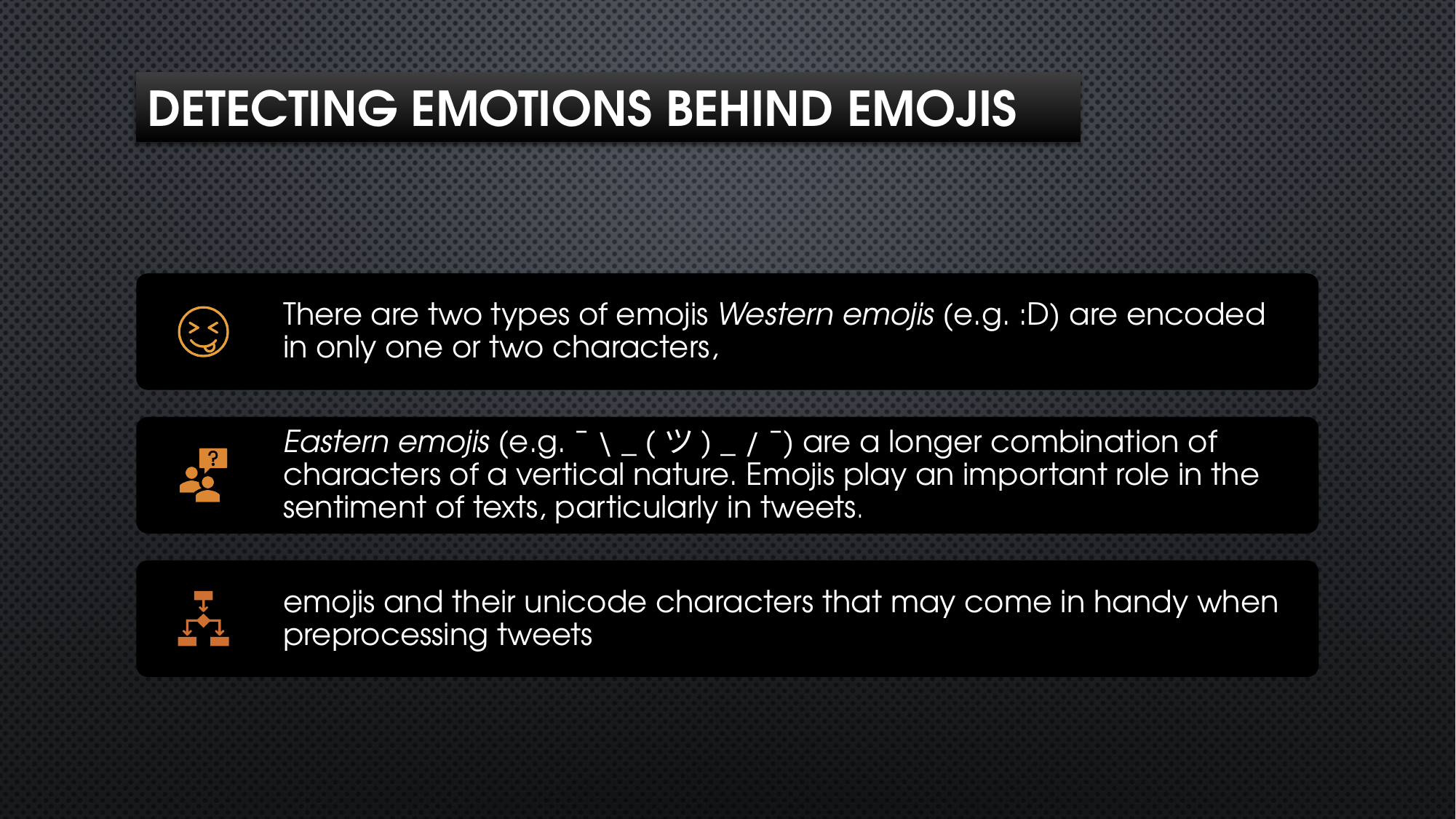

Detecting emotions behind EMOJIS
There are two types of emojis Western emojis (e.g. :D) are encoded in only one or two characters,
Eastern emojis (e.g. ¯ \ _ (ツ) _ / ¯) are a longer combination of characters of a vertical nature. Emojis play an important role in the sentiment of texts, particularly in tweets.
emojis and their unicode characters that may come in handy when preprocessing tweets